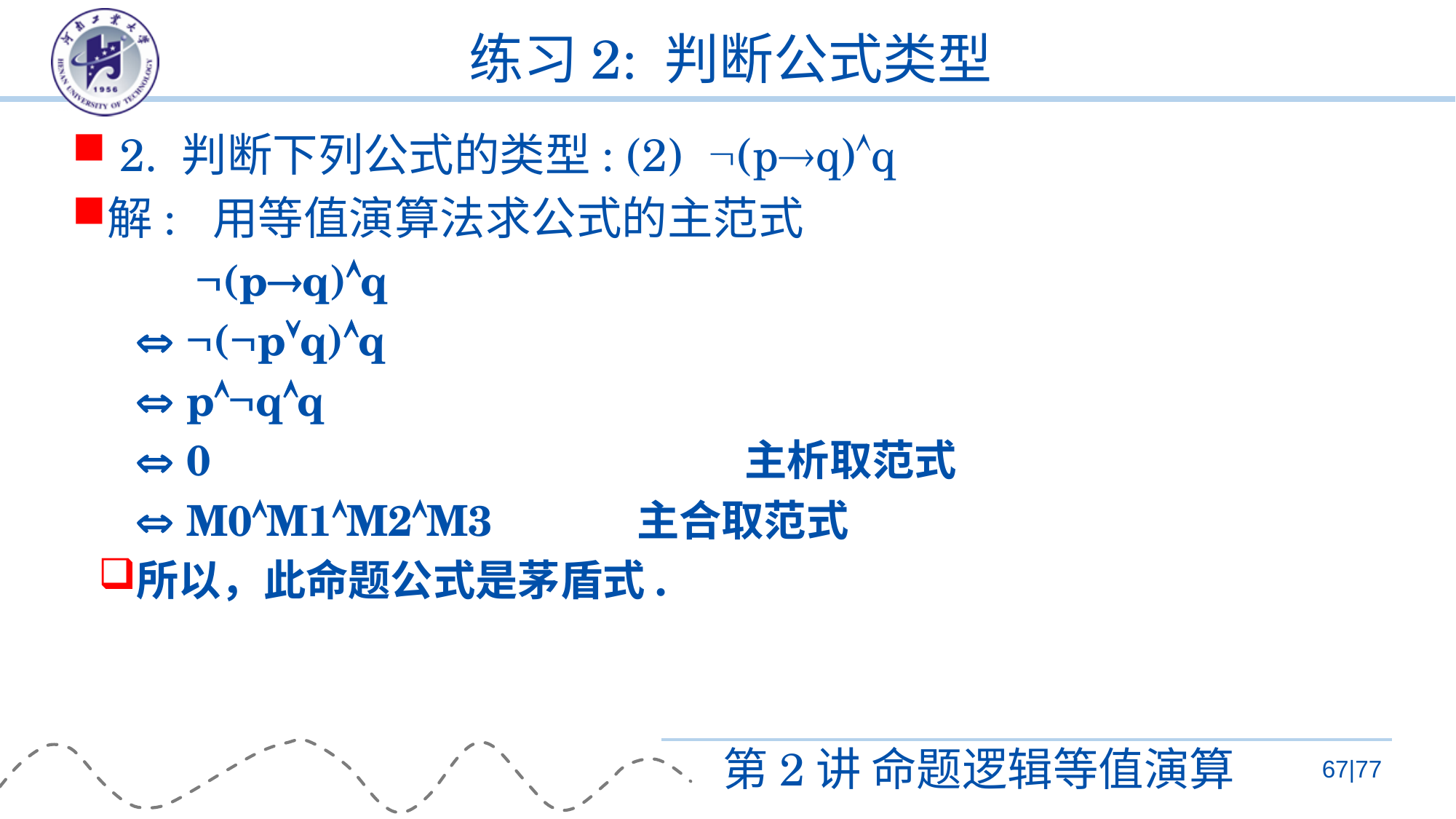

# 练习2: 判断公式类型
 2. 判断下列公式的类型: (2)  ¬(p→q)∧q
解:  用等值演算法求公式的主范式
        ¬(p→q)∧q
   ⇔ ¬(¬p∨q)∧q
   ⇔ p∧¬q∧q
   ⇔ 0                                           主析取范式
   ⇔ M0∧M1∧M2∧M3           主合取范式
所以，此命题公式是茅盾式.
第2讲 命题逻辑等值演算
67|77